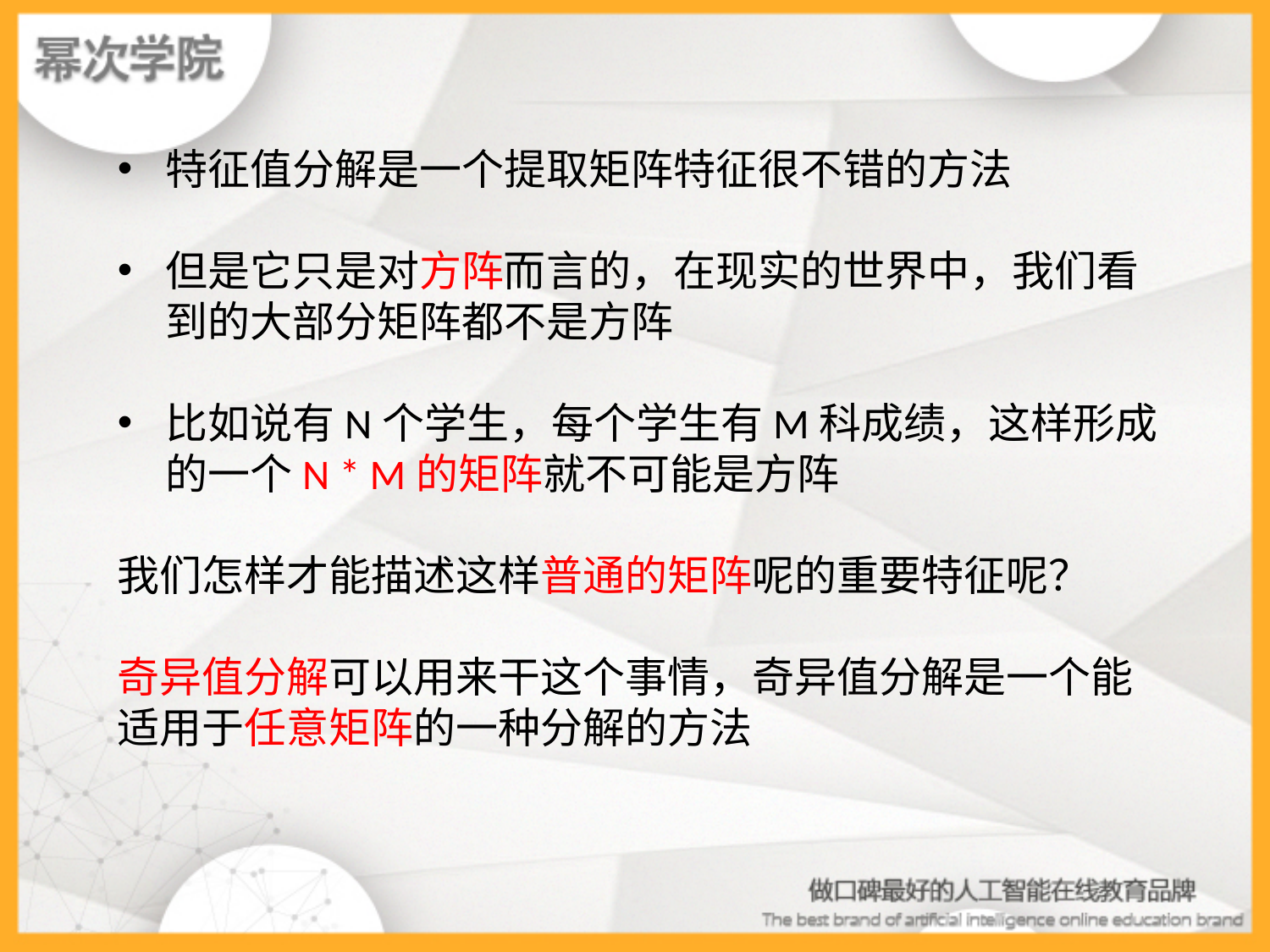

特征值分解是一个提取矩阵特征很不错的方法

但是它只是对方阵而言的，在现实的世界中，我们看到的大部分矩阵都不是方阵

比如说有N个学生，每个学生有M科成绩，这样形成的一个N * M的矩阵就不可能是方阵

我们怎样才能描述这样普通的矩阵呢的重要特征呢？

奇异值分解可以用来干这个事情，奇异值分解是一个能适用于任意矩阵的一种分解的方法